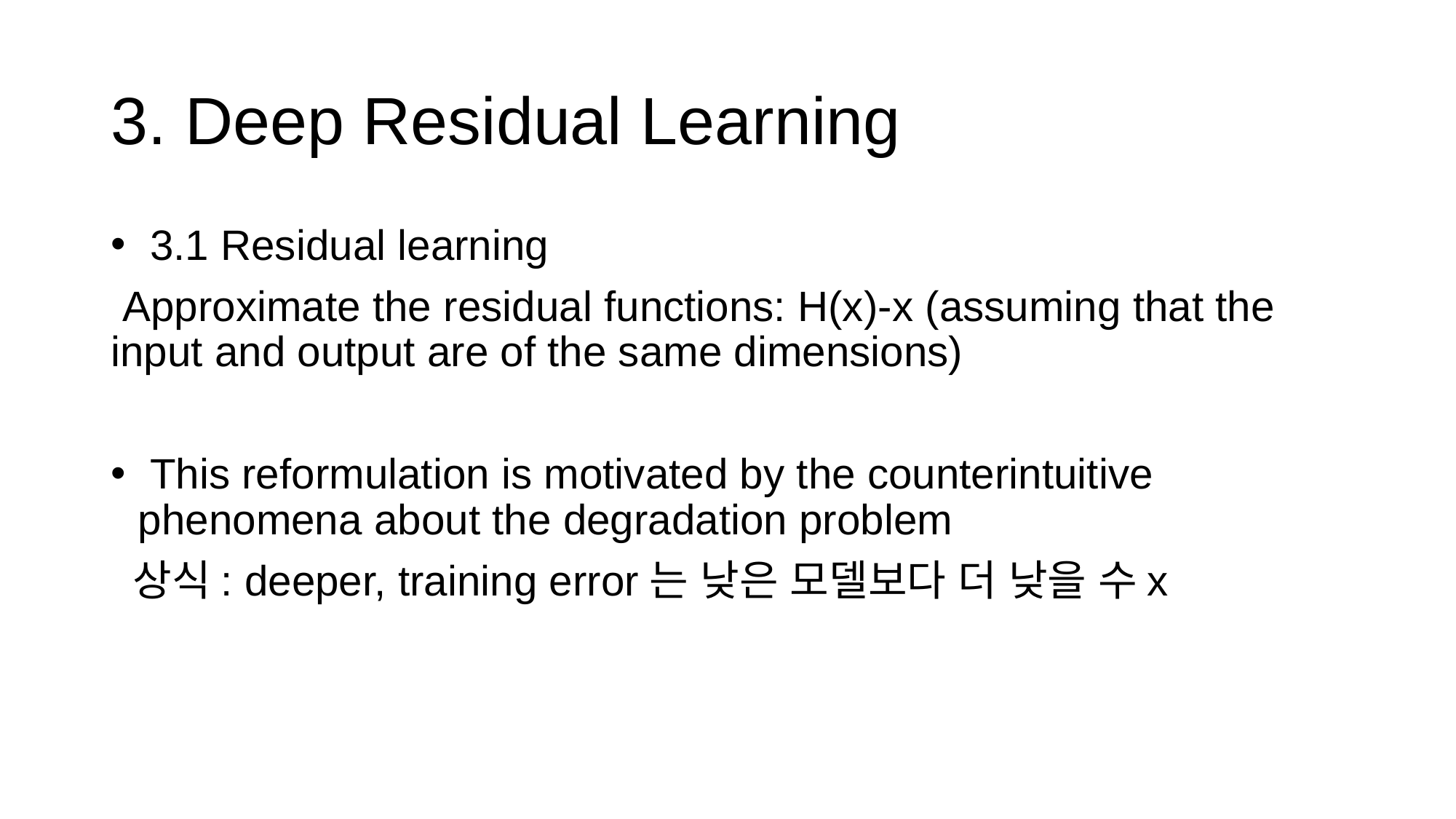

# 3. Deep Residual Learning
 3.1 Residual learning
 Approximate the residual functions: H(x)-x (assuming that the input and output are of the same dimensions)

 This reformulation is motivated by the counterintuitive phenomena about the degradation problem
 상식: deeper, training error는 낮은 모델보다 더 낮을 수x